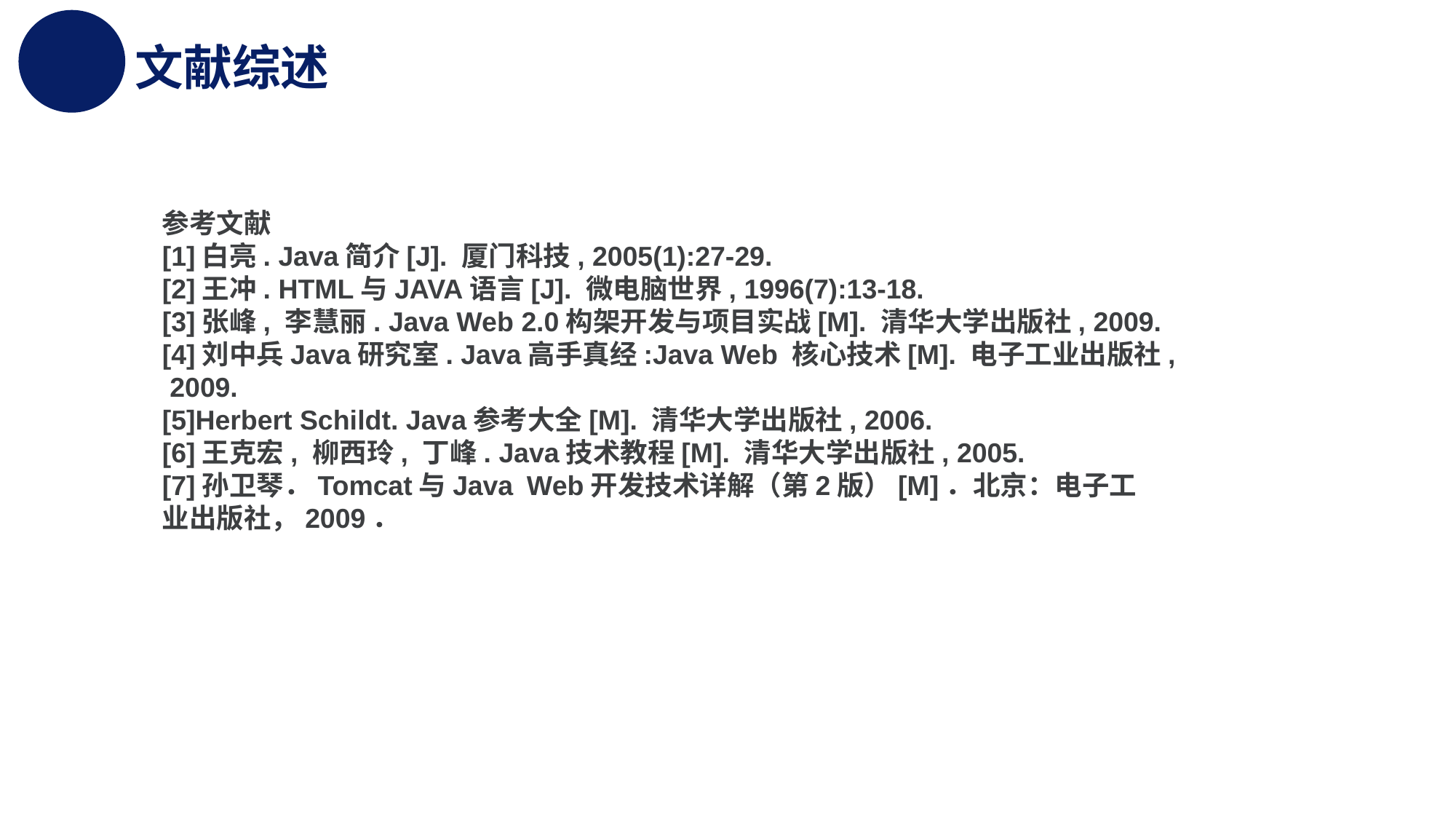

# 文献综述
参考文献
[1]白亮. Java简介[J]. 厦门科技, 2005(1):27-29.
[2]王冲. HTML与JAVA语言[J]. 微电脑世界, 1996(7):13-18.
[3]张峰, 李慧丽. Java Web 2.0构架开发与项目实战[M]. 清华大学出版社, 2009.
[4]刘中兵Java研究室. Java高手真经:Java Web 核心技术[M]. 电子工业出版社, 2009.
[5]Herbert Schildt. Java参考大全[M]. 清华大学出版社, 2006.
[6]王克宏, 柳西玲, 丁峰. Java技术教程[M]. 清华大学出版社, 2005.
[7]孙卫琴．Tomcat与Java Web开发技术详解（第2版）[M]．北京：电子工业出版社，2009．